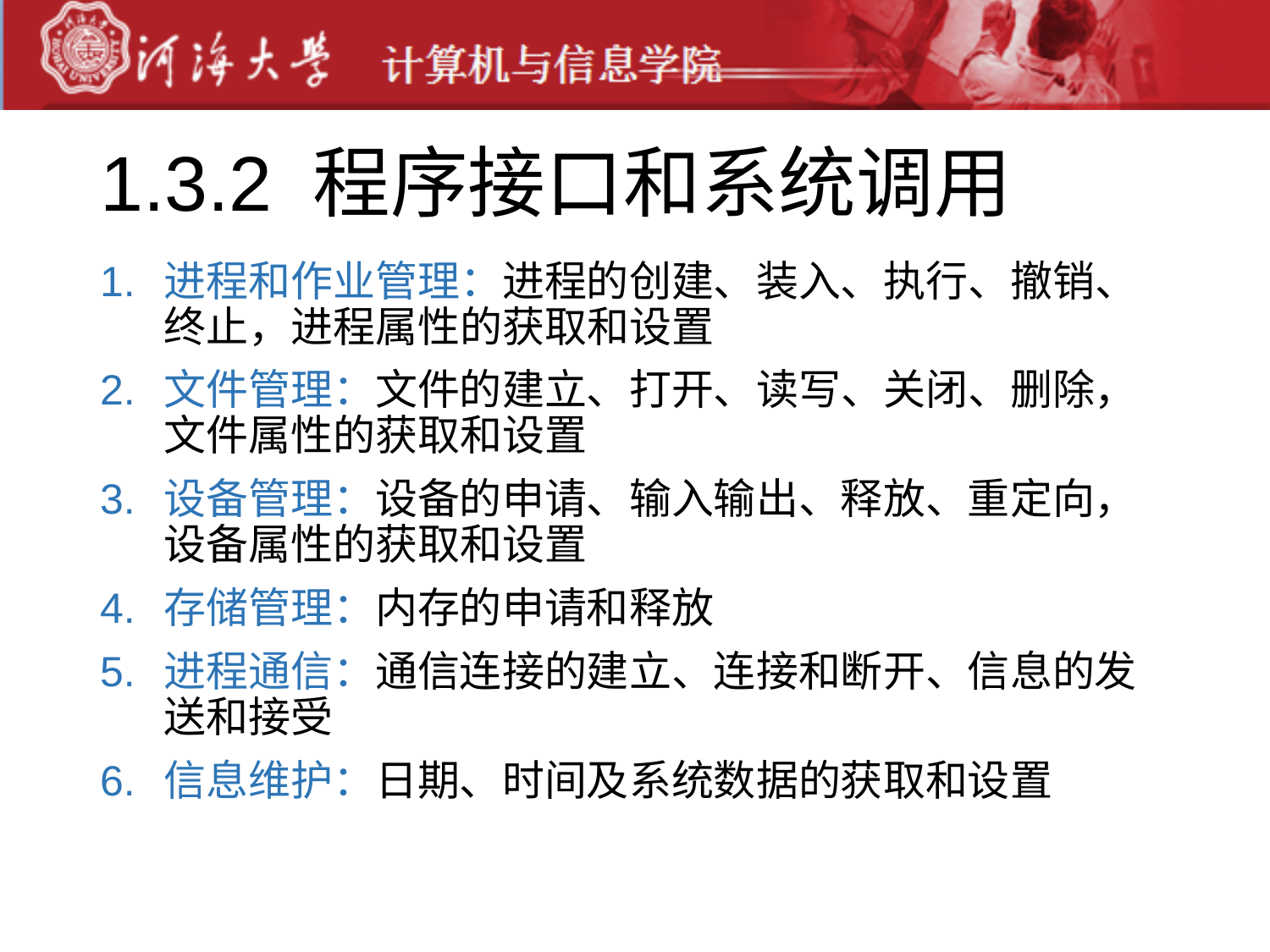

# 1.3.2 程序接口和系统调用
进程和作业管理：进程的创建、装入、执行、撤销、终止，进程属性的获取和设置
文件管理：文件的建立、打开、读写、关闭、删除，文件属性的获取和设置
设备管理：设备的申请、输入输出、释放、重定向，设备属性的获取和设置
存储管理：内存的申请和释放
进程通信：通信连接的建立、连接和断开、信息的发送和接受
信息维护：日期、时间及系统数据的获取和设置